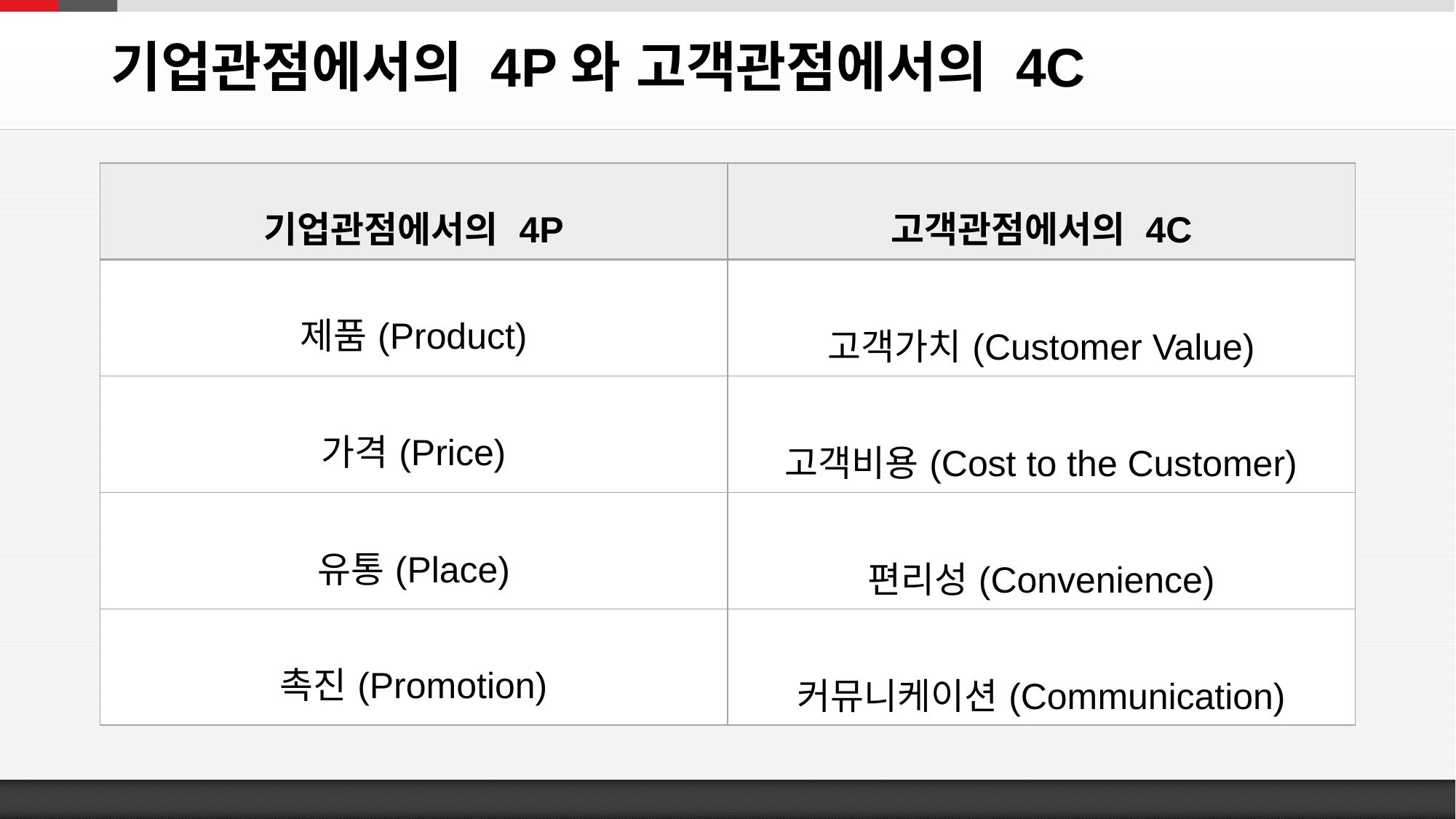

# 기업관점에서의 4P와 고객관점에서의 4C
| 기업관점에서의 4P | 고객관점에서의 4C |
| --- | --- |
| 제품(Product) | 고객가치(Customer Value) |
| 가격(Price) | 고객비용(Cost to the Customer) |
| 유통(Place) | 편리성(Convenience) |
| 촉진(Promotion) | 커뮤니케이션(Communication) |